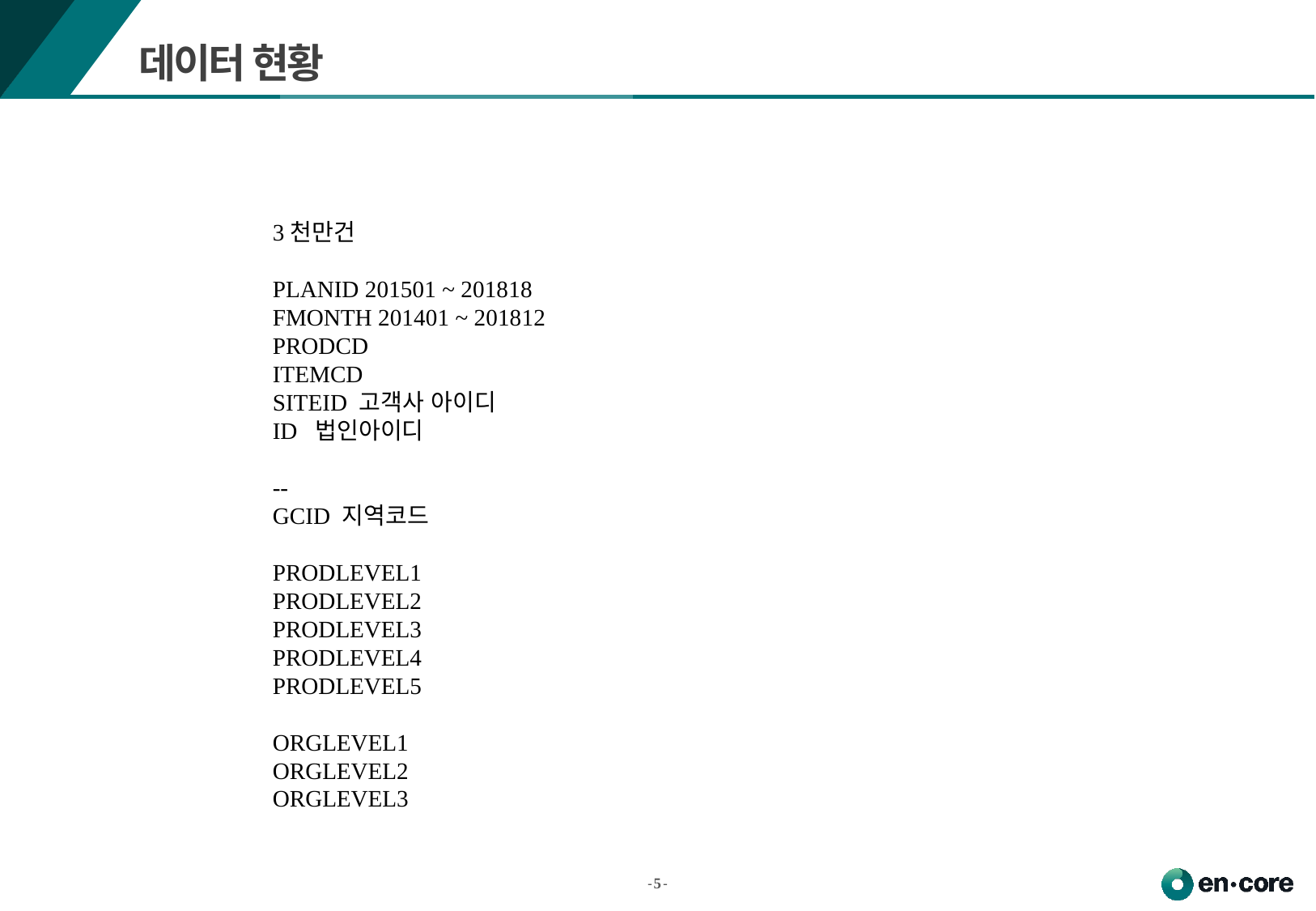

# 데이터 현황
3천만건

PLANID 201501 ~ 201818
FMONTH 201401 ~ 201812
PRODCD
ITEMCD
SITEID 고객사 아이디
ID  법인아이디

--
GCID 지역코드

PRODLEVEL1
PRODLEVEL2
PRODLEVEL3
PRODLEVEL4
PRODLEVEL5

ORGLEVEL1
ORGLEVEL2
ORGLEVEL3